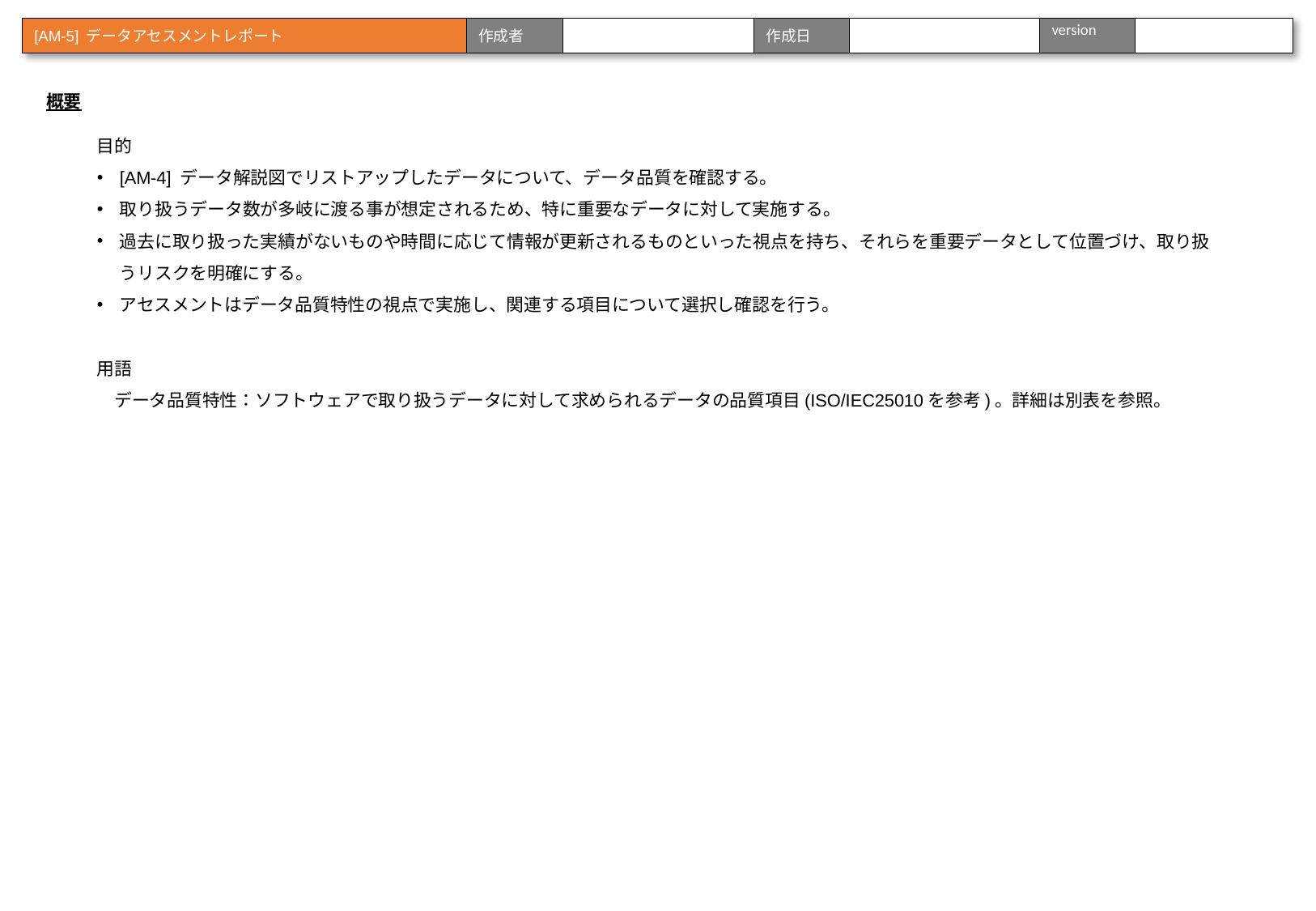

| [AM-5] データアセスメントレポート | 作成者 |  | 作成日 |  | version |  |
| --- | --- | --- | --- | --- | --- | --- |
概要
目的
[AM-4] データ解説図でリストアップしたデータについて、データ品質を確認する。
取り扱うデータ数が多岐に渡る事が想定されるため、特に重要なデータに対して実施する。
過去に取り扱った実績がないものや時間に応じて情報が更新されるものといった視点を持ち、それらを重要データとして位置づけ、取り扱うリスクを明確にする。
アセスメントはデータ品質特性の視点で実施し、関連する項目について選択し確認を行う。

用語
　データ品質特性：ソフトウェアで取り扱うデータに対して求められるデータの品質項目(ISO/IEC25010を参考)。詳細は別表を参照。